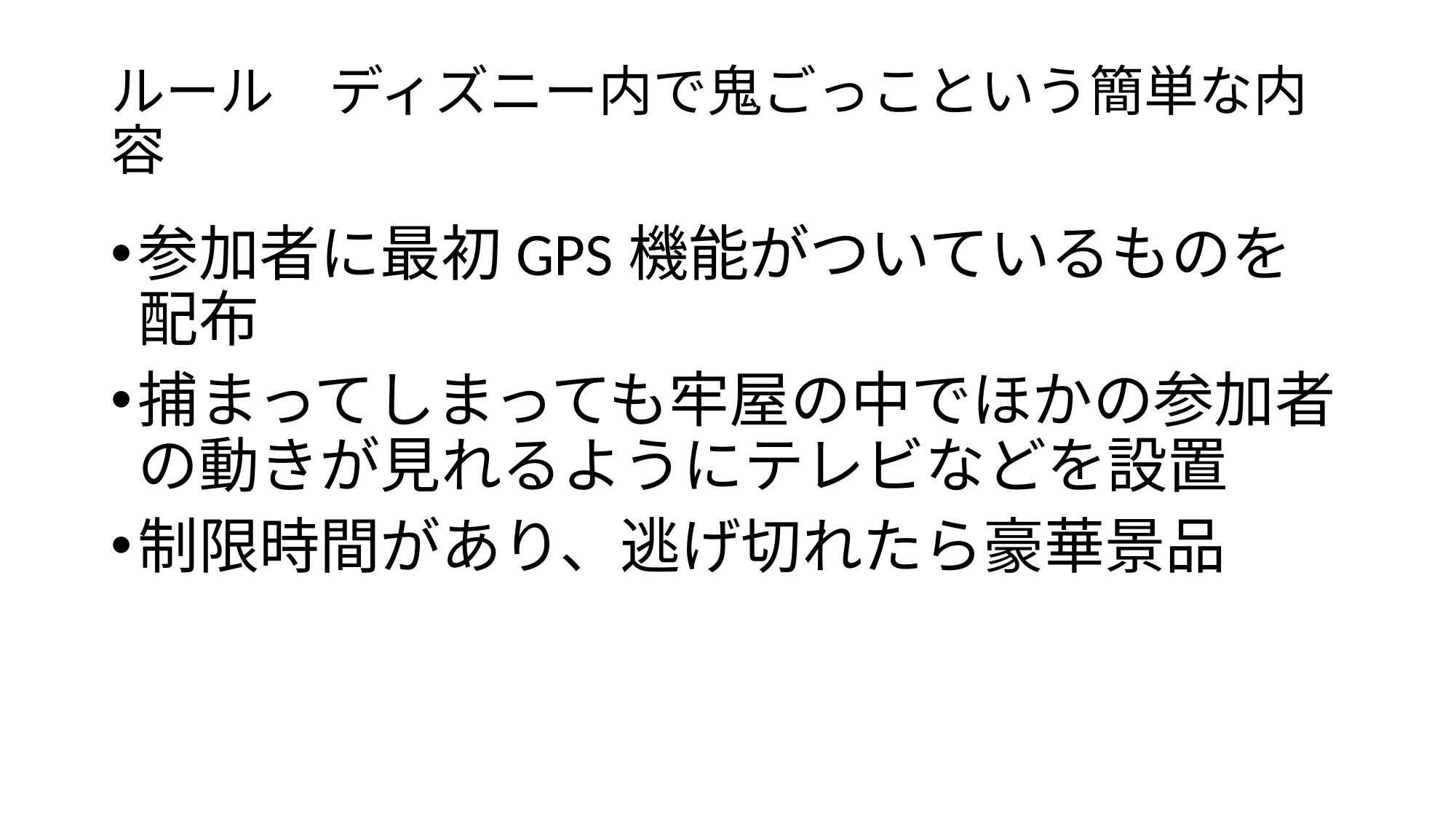

# ルール　ディズニー内で鬼ごっこという簡単な内容
参加者に最初GPS機能がついているものを配布
捕まってしまっても牢屋の中でほかの参加者の動きが見れるようにテレビなどを設置
制限時間があり、逃げ切れたら豪華景品